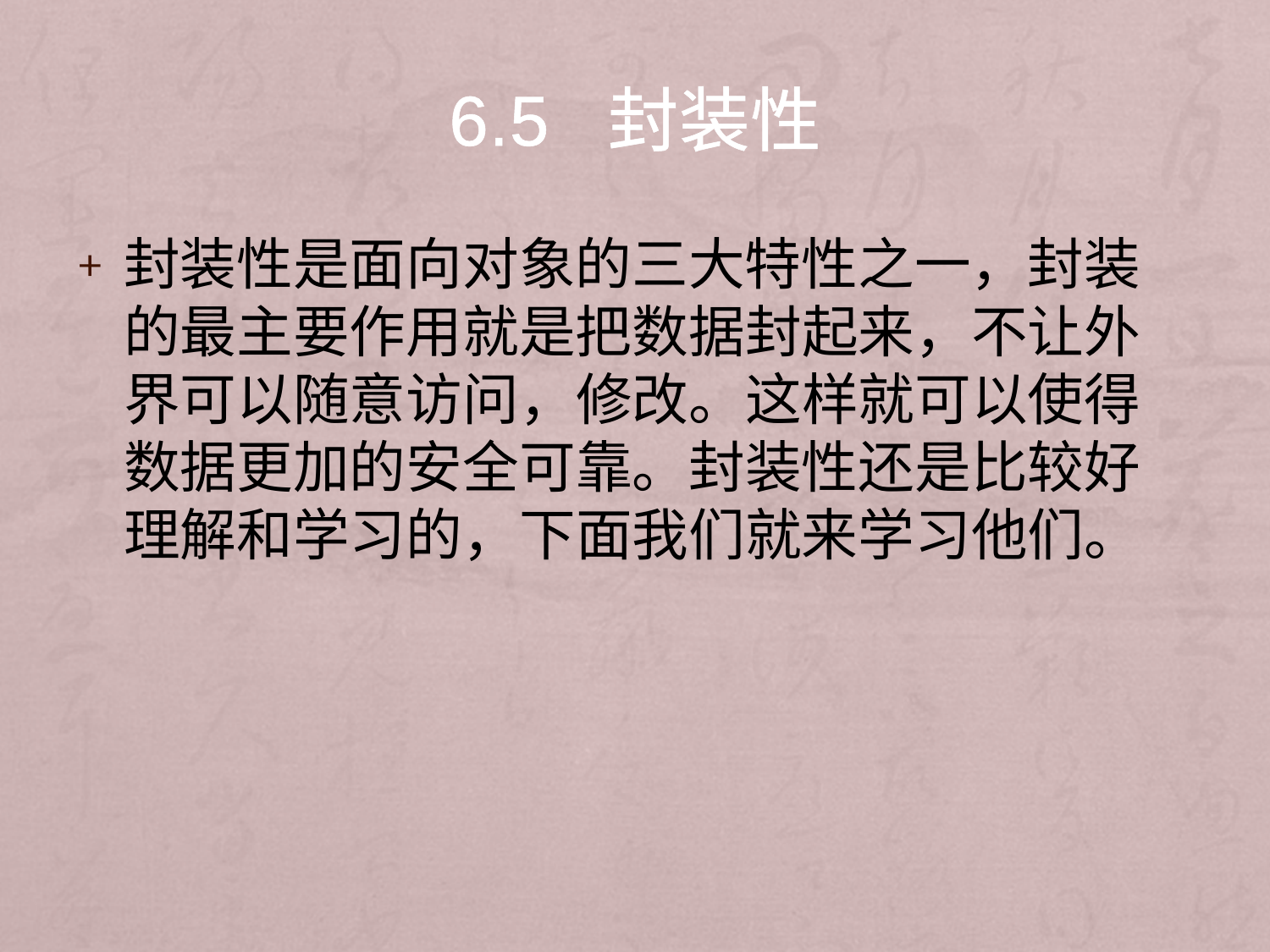

# 6.5  封装性
封装性是面向对象的三大特性之一，封装的最主要作用就是把数据封起来，不让外界可以随意访问，修改。这样就可以使得数据更加的安全可靠。封装性还是比较好理解和学习的，下面我们就来学习他们。